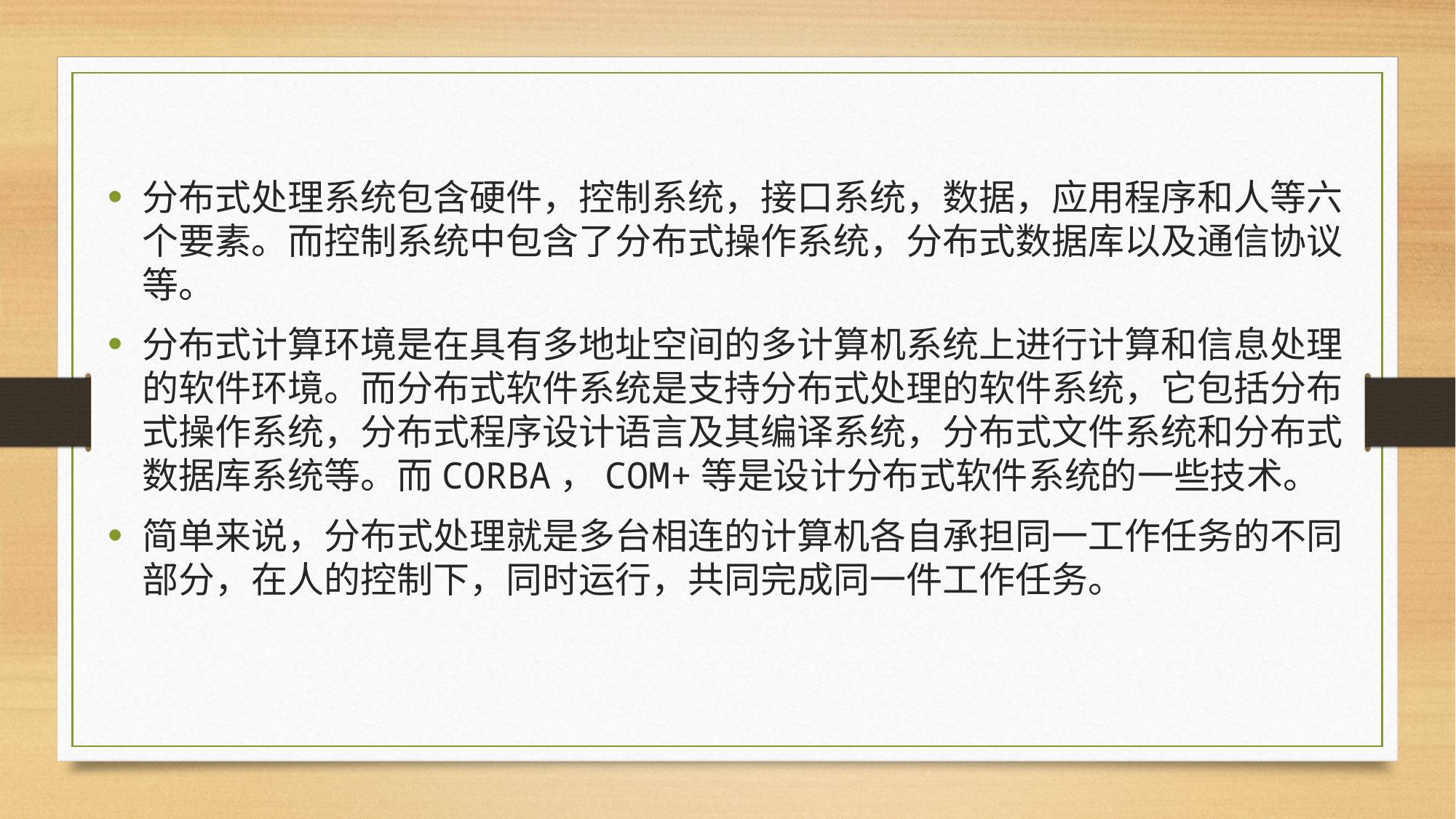

#
分布式处理系统包含硬件，控制系统，接口系统，数据，应用程序和人等六个要素。而控制系统中包含了分布式操作系统，分布式数据库以及通信协议等。
分布式计算环境是在具有多地址空间的多计算机系统上进行计算和信息处理的软件环境。而分布式软件系统是支持分布式处理的软件系统，它包括分布式操作系统，分布式程序设计语言及其编译系统，分布式文件系统和分布式数据库系统等。而CORBA，COM+等是设计分布式软件系统的一些技术。
简单来说，分布式处理就是多台相连的计算机各自承担同一工作任务的不同部分，在人的控制下，同时运行，共同完成同一件工作任务。